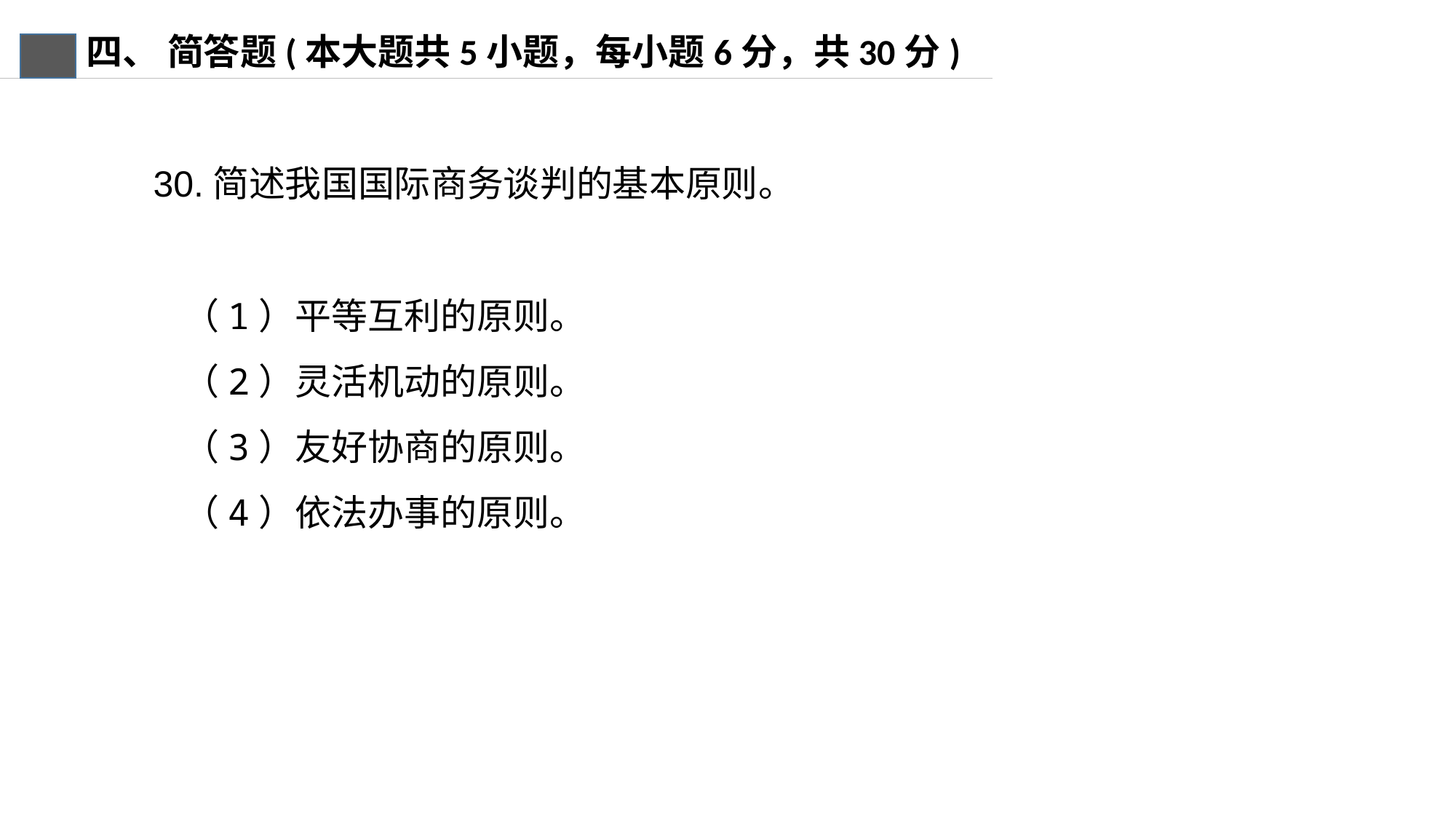

四、 简答题(本大题共5小题，每小题6分，共30分)

30.简述我国国际商务谈判的基本原则。
（1）平等互利的原则。
（2）灵活机动的原则。
（3）友好协商的原则。
（4）依法办事的原则。